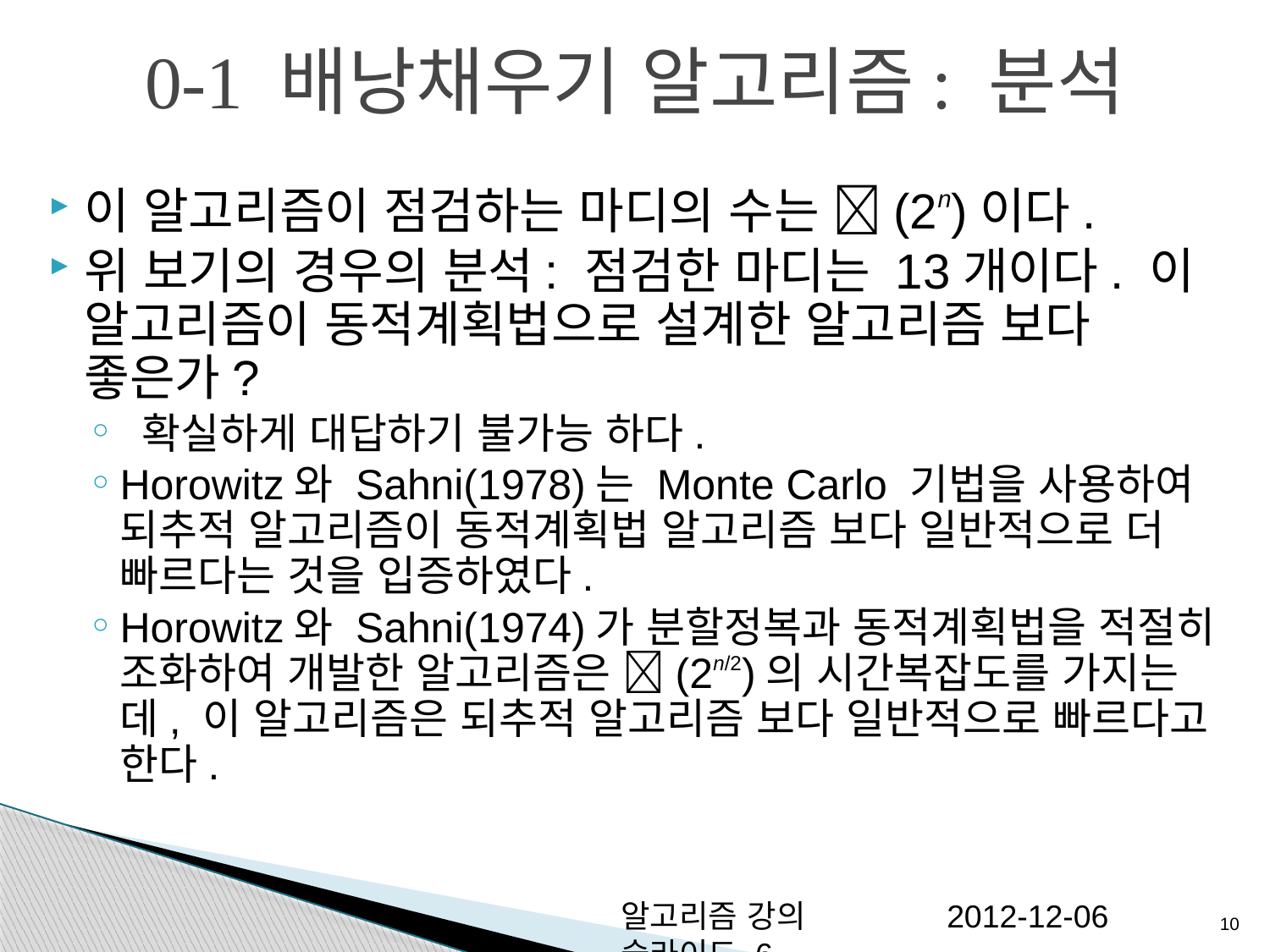

0-1 배낭채우기 알고리즘: 분석
이 알고리즘이 점검하는 마디의 수는 Θ(2n)이다.
위 보기의 경우의 분석: 점검한 마디는 13개이다. 이 알고리즘이 동적계획법으로 설계한 알고리즘 보다 좋은가?
 확실하게 대답하기 불가능 하다.
Horowitz와 Sahni(1978)는 Monte Carlo 기법을 사용하여 되추적 알고리즘이 동적계획법 알고리즘 보다 일반적으로 더 빠르다는 것을 입증하였다.
Horowitz와 Sahni(1974)가 분할정복과 동적계획법을 적절히 조화하여 개발한 알고리즘은 Ο(2n/2)의 시간복잡도를 가지는데, 이 알고리즘은 되추적 알고리즘 보다 일반적으로 빠르다고 한다.
알고리즘 강의 슬라이드 6
2012-12-06
10